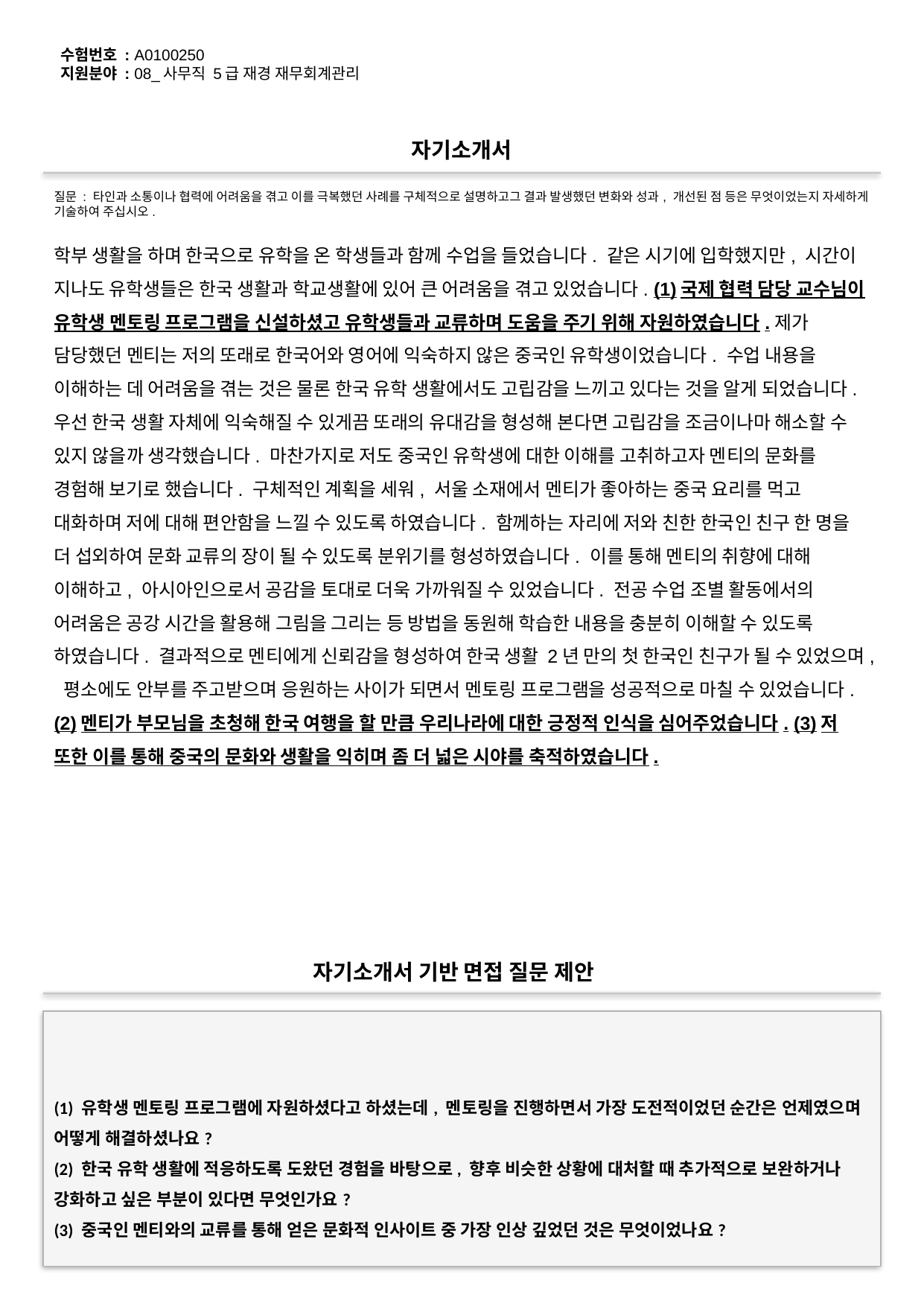

수험번호 : A0100250
지원분야 : 08_사무직 5급 재경 재무회계관리
#

자기소개서

질문 : 타인과 소통이나 협력에 어려움을 겪고 이를 극복했던 사례를 구체적으로 설명하고그 결과 발생했던 변화와 성과, 개선된 점 등은 무엇이었는지 자세하게 기술하여 주십시오.

학부 생활을 하며 한국으로 유학을 온 학생들과 함께 수업을 들었습니다. 같은 시기에 입학했지만, 시간이 지나도 유학생들은 한국 생활과 학교생활에 있어 큰 어려움을 겪고 있었습니다. (1)국제 협력 담당 교수님이 유학생 멘토링 프로그램을 신설하셨고 유학생들과 교류하며 도움을 주기 위해 자원하였습니다.제가 담당했던 멘티는 저의 또래로 한국어와 영어에 익숙하지 않은 중국인 유학생이었습니다. 수업 내용을 이해하는 데 어려움을 겪는 것은 물론 한국 유학 생활에서도 고립감을 느끼고 있다는 것을 알게 되었습니다. 우선 한국 생활 자체에 익숙해질 수 있게끔 또래의 유대감을 형성해 본다면 고립감을 조금이나마 해소할 수 있지 않을까 생각했습니다. 마찬가지로 저도 중국인 유학생에 대한 이해를 고취하고자 멘티의 문화를 경험해 보기로 했습니다. 구체적인 계획을 세워, 서울 소재에서 멘티가 좋아하는 중국 요리를 먹고 대화하며 저에 대해 편안함을 느낄 수 있도록 하였습니다. 함께하는 자리에 저와 친한 한국인 친구 한 명을 더 섭외하여 문화 교류의 장이 될 수 있도록 분위기를 형성하였습니다. 이를 통해 멘티의 취향에 대해 이해하고, 아시아인으로서 공감을 토대로 더욱 가까워질 수 있었습니다. 전공 수업 조별 활동에서의 어려움은 공강 시간을 활용해 그림을 그리는 등 방법을 동원해 학습한 내용을 충분히 이해할 수 있도록 하였습니다. 결과적으로 멘티에게 신뢰감을 형성하여 한국 생활 2년 만의 첫 한국인 친구가 될 수 있었으며, 평소에도 안부를 주고받으며 응원하는 사이가 되면서 멘토링 프로그램을 성공적으로 마칠 수 있었습니다. (2)멘티가 부모님을 초청해 한국 여행을 할 만큼 우리나라에 대한 긍정적 인식을 심어주었습니다. (3)저 또한 이를 통해 중국의 문화와 생활을 익히며 좀 더 넓은 시야를 축적하였습니다.

자기소개서 기반 면접 질문 제안

(1) 유학생 멘토링 프로그램에 자원하셨다고 하셨는데, 멘토링을 진행하면서 가장 도전적이었던 순간은 언제였으며 어떻게 해결하셨나요?
(2) 한국 유학 생활에 적응하도록 도왔던 경험을 바탕으로, 향후 비슷한 상황에 대처할 때 추가적으로 보완하거나 강화하고 싶은 부분이 있다면 무엇인가요?
(3) 중국인 멘티와의 교류를 통해 얻은 문화적 인사이트 중 가장 인상 깊었던 것은 무엇이었나요?